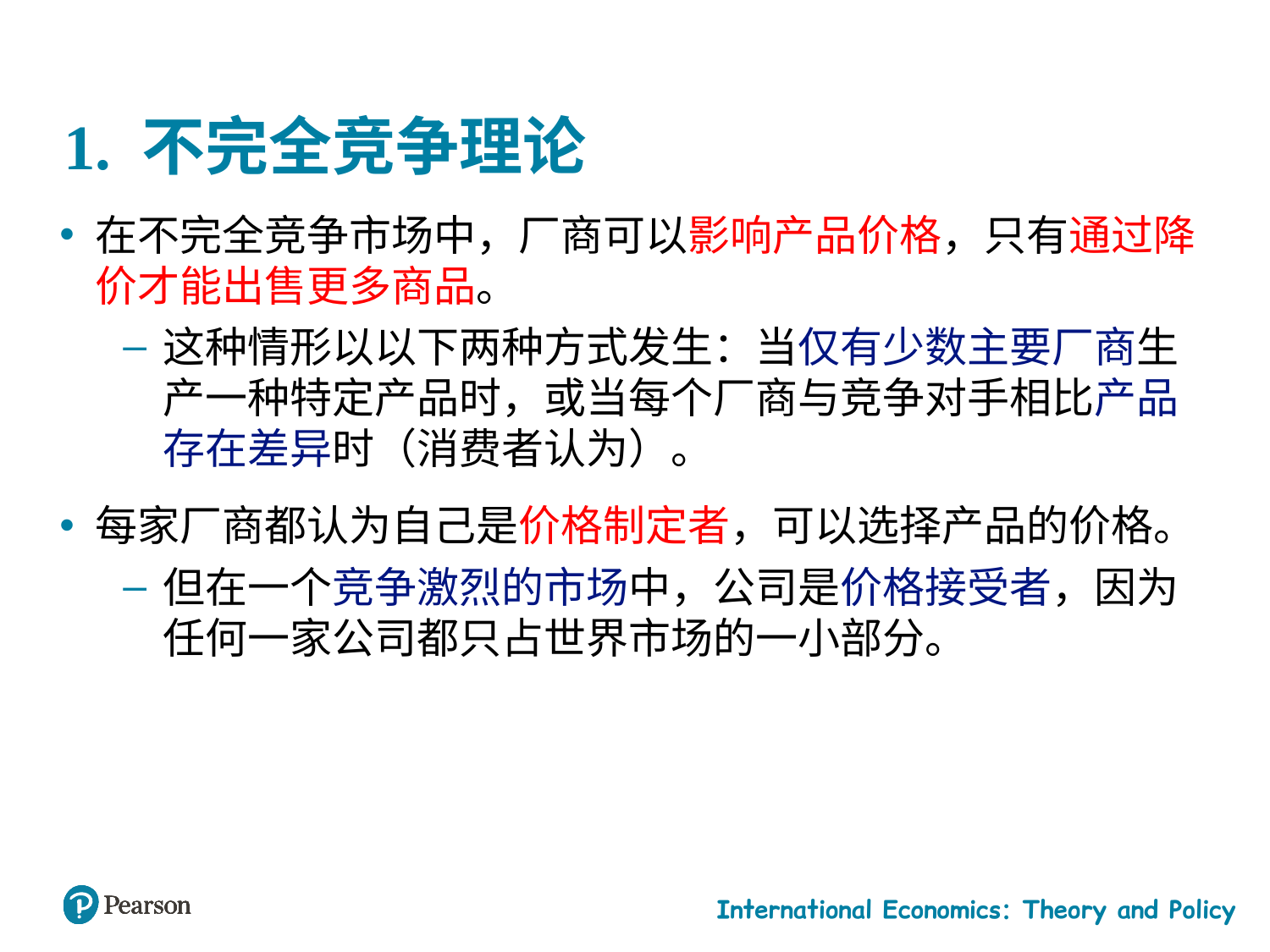

# 1. 不完全竞争理论
在不完全竞争市场中，厂商可以影响产品价格，只有通过降价才能出售更多商品。
这种情形以以下两种方式发生：当仅有少数主要厂商生产一种特定产品时，或当每个厂商与竞争对手相比产品存在差异时（消费者认为）。
每家厂商都认为自己是价格制定者，可以选择产品的价格。
但在一个竞争激烈的市场中，公司是价格接受者，因为任何一家公司都只占世界市场的一小部分。